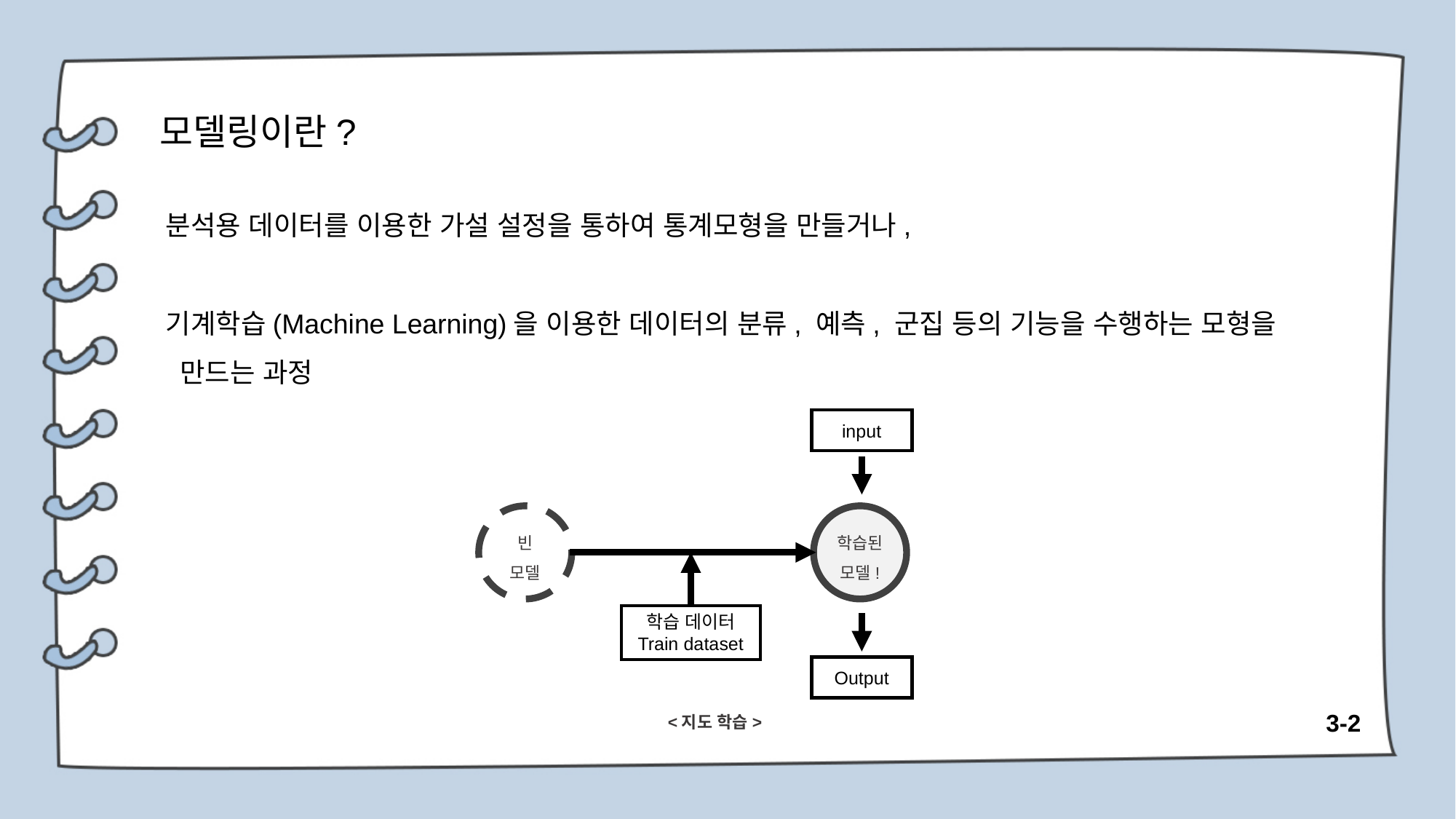

모델링이란?
분석용 데이터를 이용한 가설 설정을 통하여 통계모형을 만들거나,

기계학습(Machine Learning)을 이용한 데이터의 분류, 예측, 군집 등의 기능을 수행하는 모형을
 만드는 과정
input

빈
모델
학습된
모델!
학습 데이터
Train dataset
Output
<지도 학습>
3